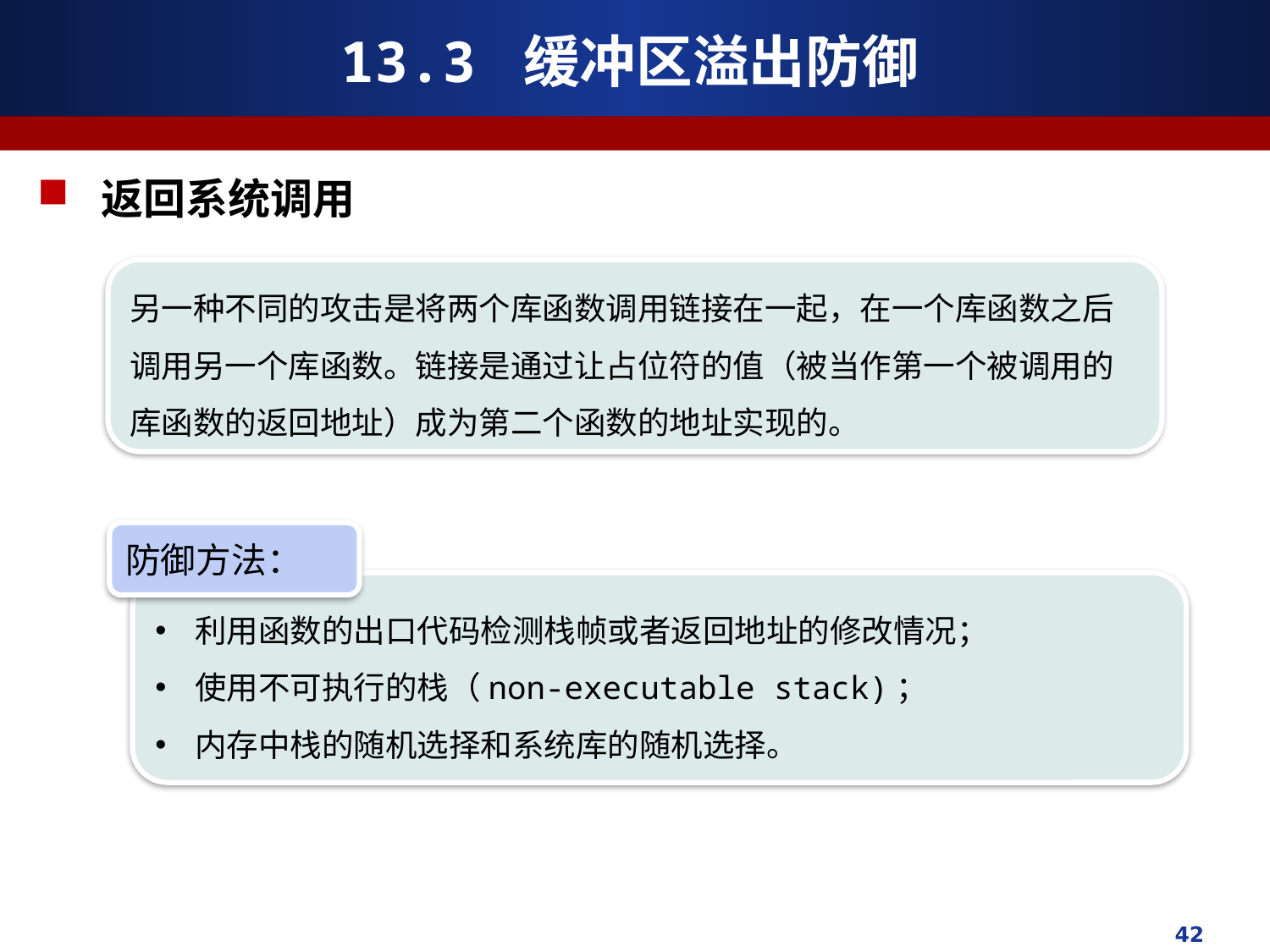

# 13.3 缓冲区溢出防御
返回系统调用
另一种不同的攻击是将两个库函数调用链接在一起，在一个库函数之后调用另一个库函数。链接是通过让占位符的值（被当作第一个被调用的库函数的返回地址）成为第二个函数的地址实现的。
防御方法：
利用函数的出口代码检测栈帧或者返回地址的修改情况；
使用不可执行的栈（non-executable stack)；
内存中栈的随机选择和系统库的随机选择。
42